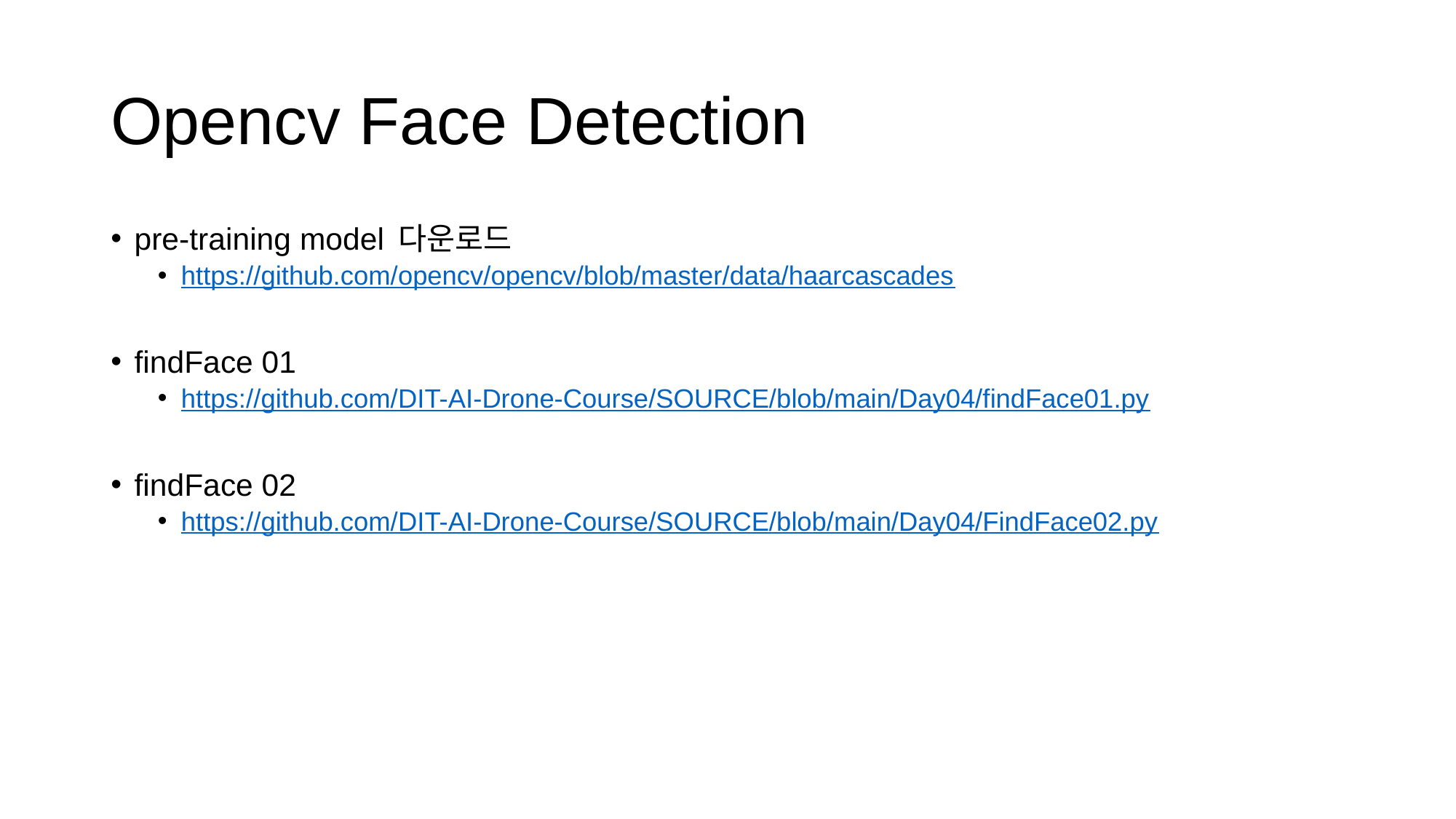

# Opencv Face Detection
pre-training model 다운로드
https://github.com/opencv/opencv/blob/master/data/haarcascades

findFace 01
https://github.com/DIT-AI-Drone-Course/SOURCE/blob/main/Day04/findFace01.py

findFace 02
https://github.com/DIT-AI-Drone-Course/SOURCE/blob/main/Day04/FindFace02.py